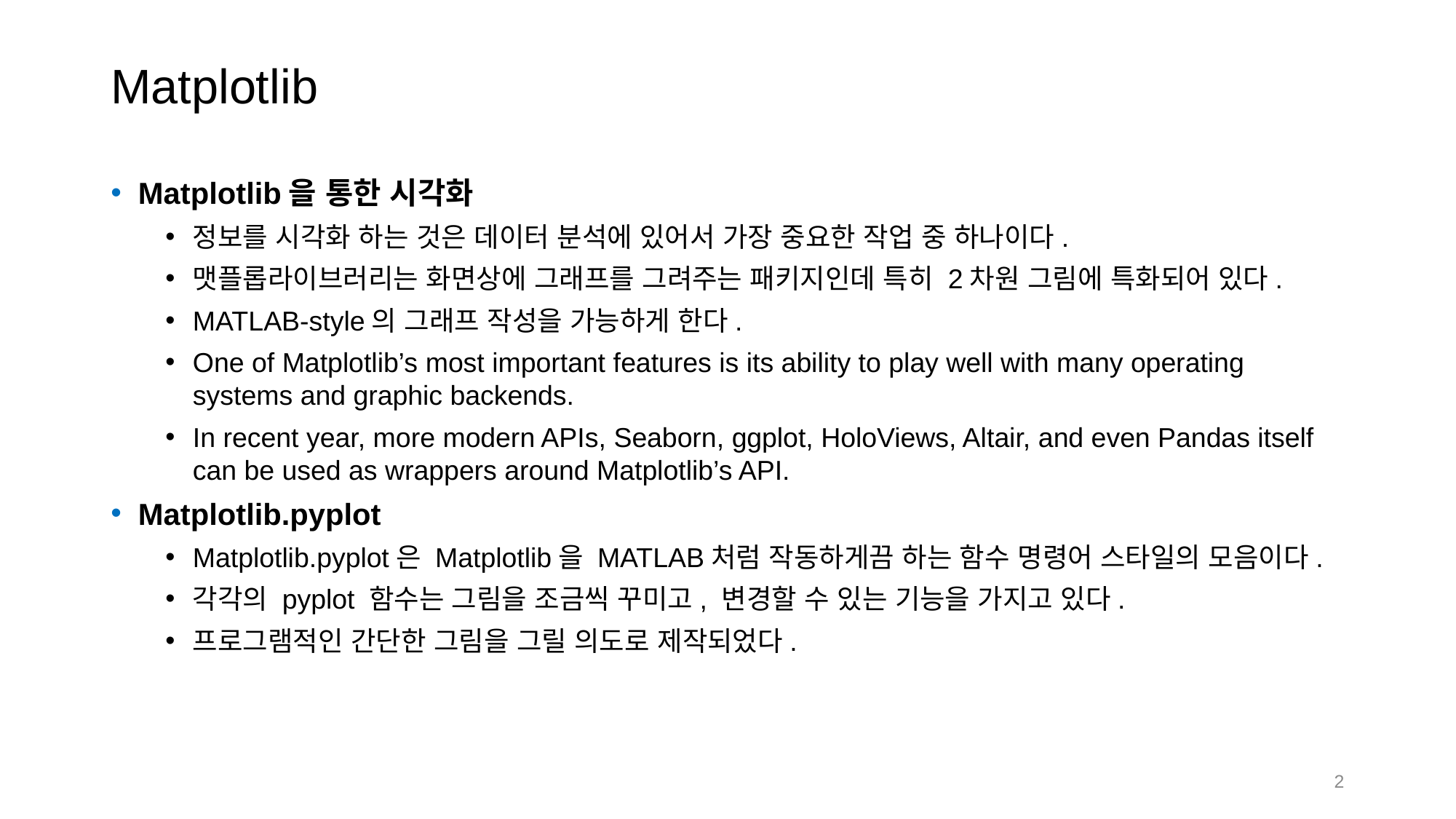

# Matplotlib
Matplotlib을 통한 시각화
정보를 시각화 하는 것은 데이터 분석에 있어서 가장 중요한 작업 중 하나이다.
맷플롭라이브러리는 화면상에 그래프를 그려주는 패키지인데 특히 2차원 그림에 특화되어 있다.
MATLAB-style의 그래프 작성을 가능하게 한다.
One of Matplotlib’s most important features is its ability to play well with many operating systems and graphic backends.
In recent year, more modern APIs, Seaborn, ggplot, HoloViews, Altair, and even Pandas itself can be used as wrappers around Matplotlib’s API.
Matplotlib.pyplot
Matplotlib.pyplot은 Matplotlib을 MATLAB처럼 작동하게끔 하는 함수 명령어 스타일의 모음이다.
각각의 pyplot 함수는 그림을 조금씩 꾸미고, 변경할 수 있는 기능을 가지고 있다.
프로그램적인 간단한 그림을 그릴 의도로 제작되었다.
2